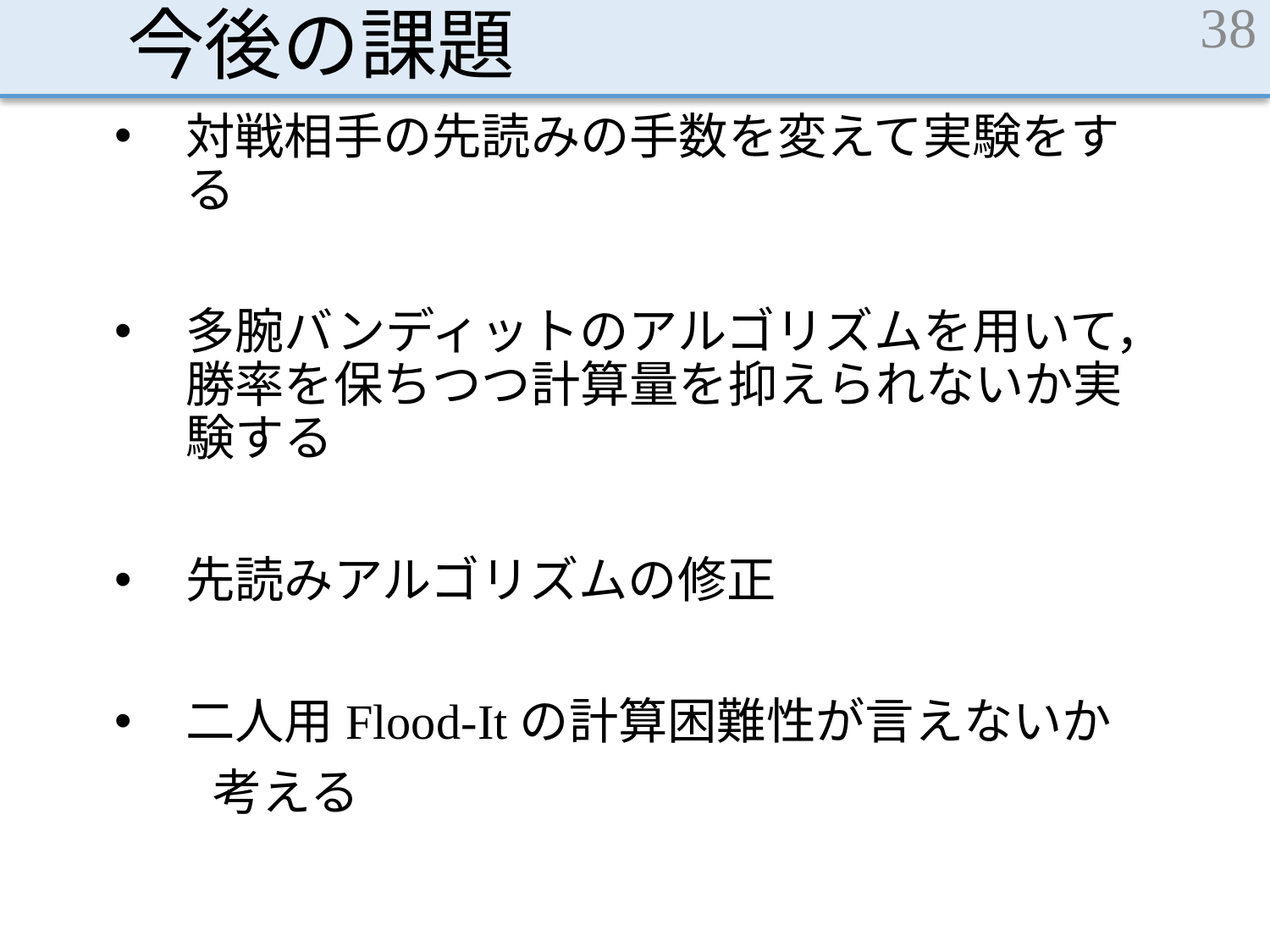

# 今後の課題
38
対戦相手の先読みの手数を変えて実験をする

多腕バンディットのアルゴリズムを用いて，勝率を保ちつつ計算量を抑えられないか実験する

先読みアルゴリズムの修正

二人用Flood-Itの計算困難性が言えないか
　　考える